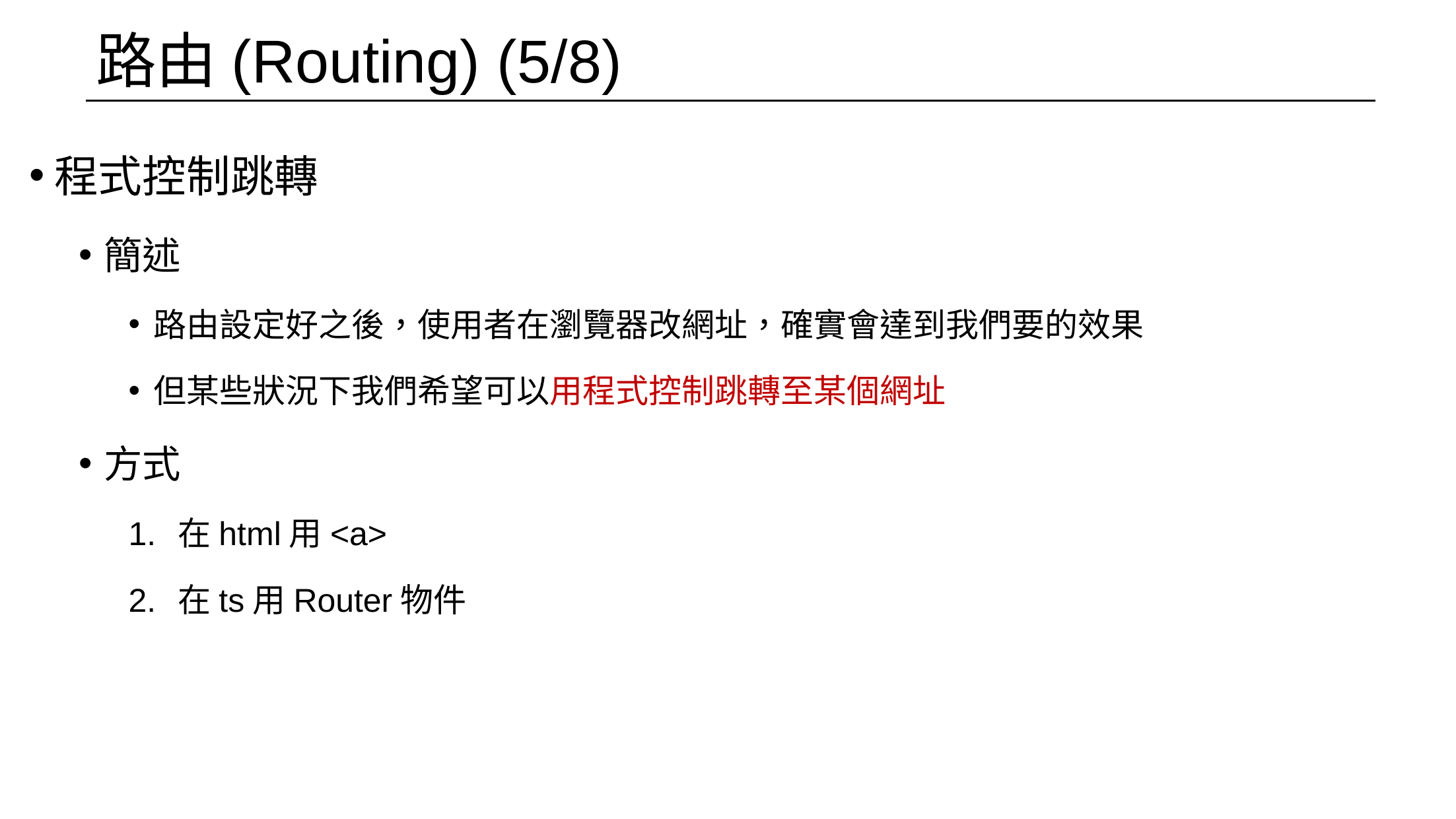

# 路由(Routing) (5/8)
程式控制跳轉
簡述
路由設定好之後，使用者在瀏覽器改網址，確實會達到我們要的效果
但某些狀況下我們希望可以用程式控制跳轉至某個網址
方式
在html用<a>
在ts用Router物件